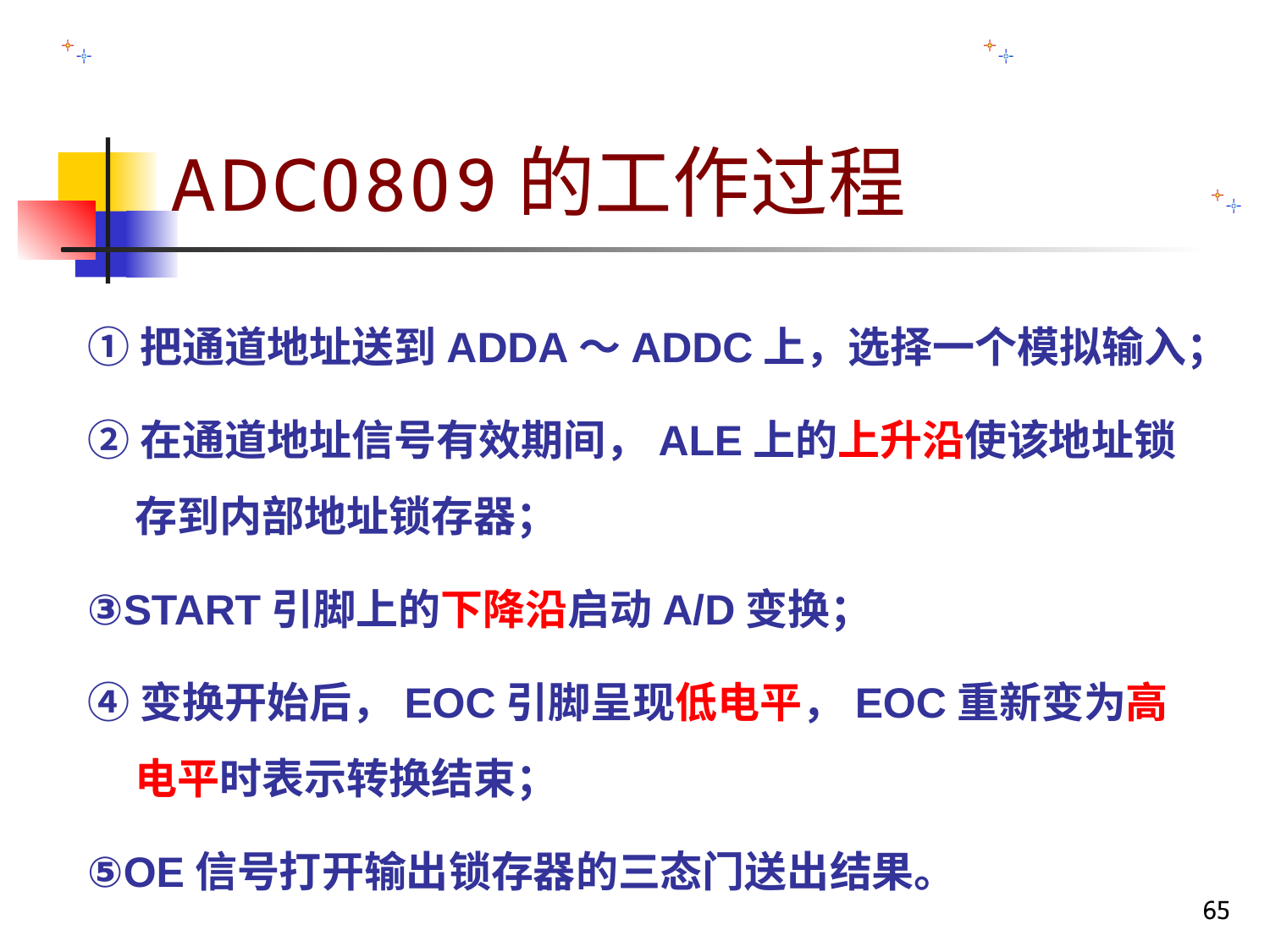

ADC0809的工作过程
①把通道地址送到ADDA～ADDC上，选择一个模拟输入；
②在通道地址信号有效期间，ALE上的上升沿使该地址锁存到内部地址锁存器；
③START引脚上的下降沿启动A/D变换；
④变换开始后，EOC引脚呈现低电平，EOC重新变为高电平时表示转换结束；
⑤OE信号打开输出锁存器的三态门送出结果。
65